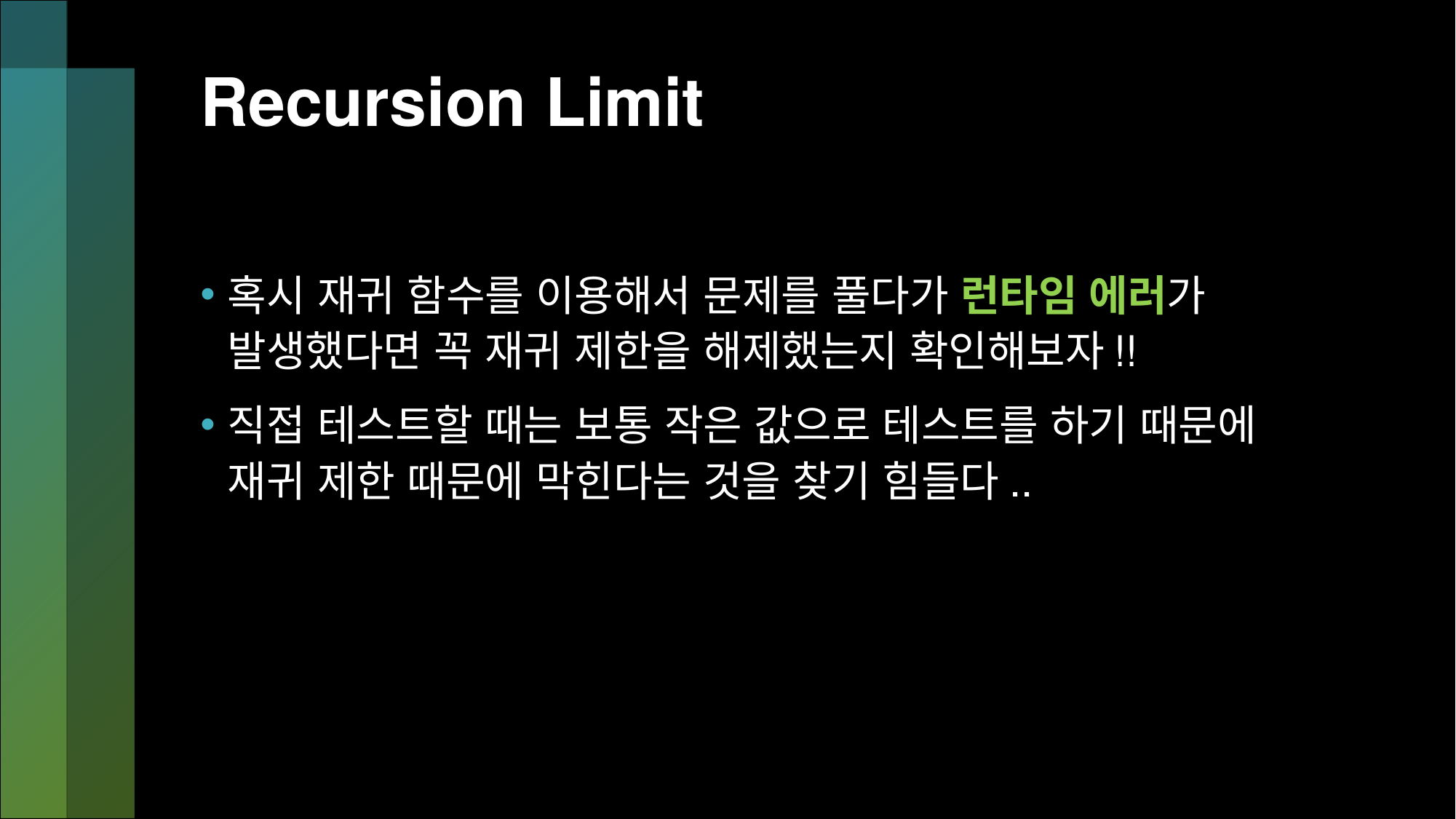

# Recursion Limit
혹시 재귀 함수를 이용해서 문제를 풀다가 런타임 에러가 발생했다면 꼭 재귀 제한을 해제했는지 확인해보자!!
직접 테스트할 때는 보통 작은 값으로 테스트를 하기 때문에 재귀 제한 때문에 막힌다는 것을 찾기 힘들다..